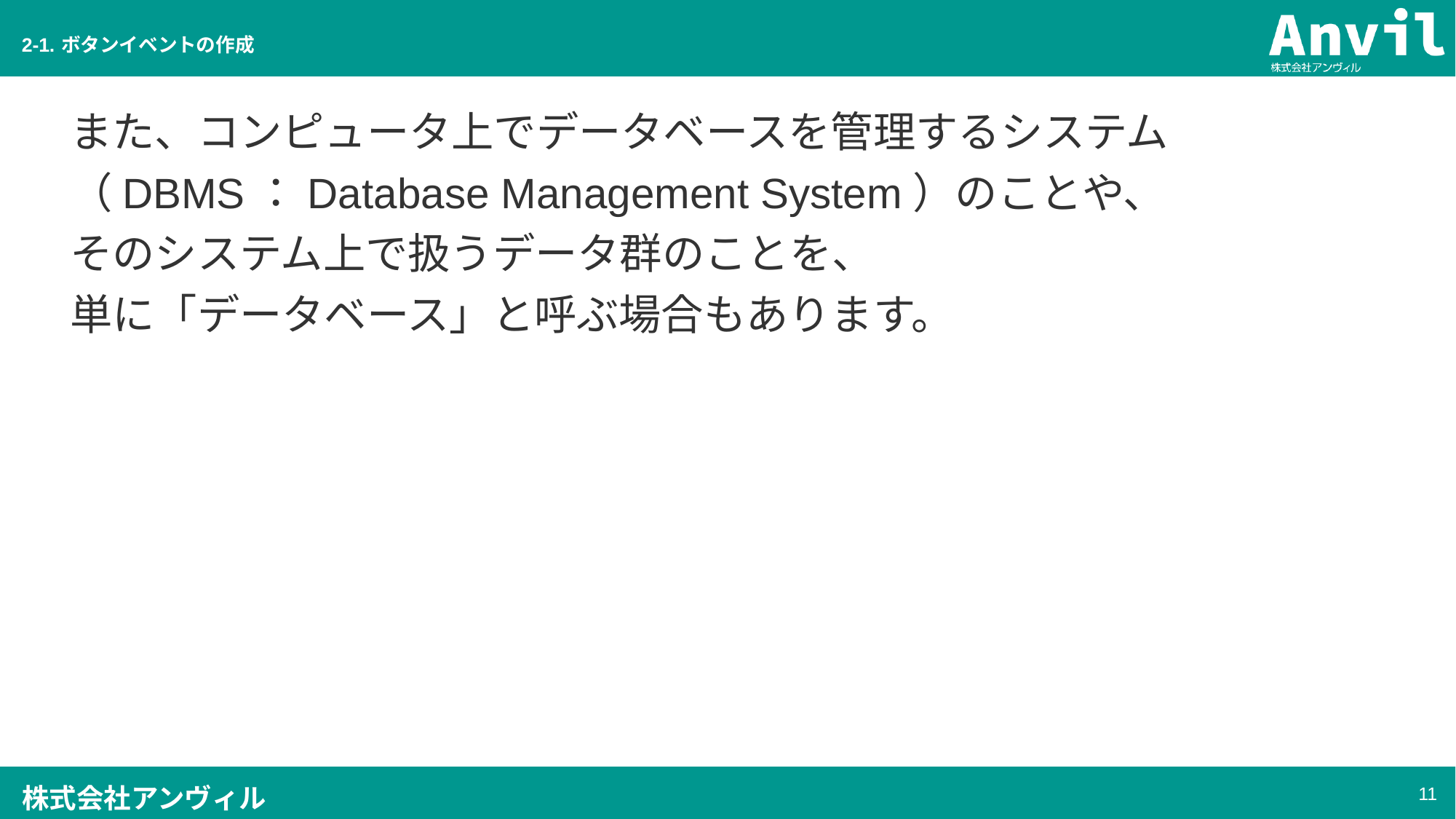

# 2-1. ボタンイベントの作成

また、コンピュータ上でデータベースを管理するシステム
（DBMS：Database Management System）のことや、
そのシステム上で扱うデータ群のことを、
単に「データベース」と呼ぶ場合もあります。
11